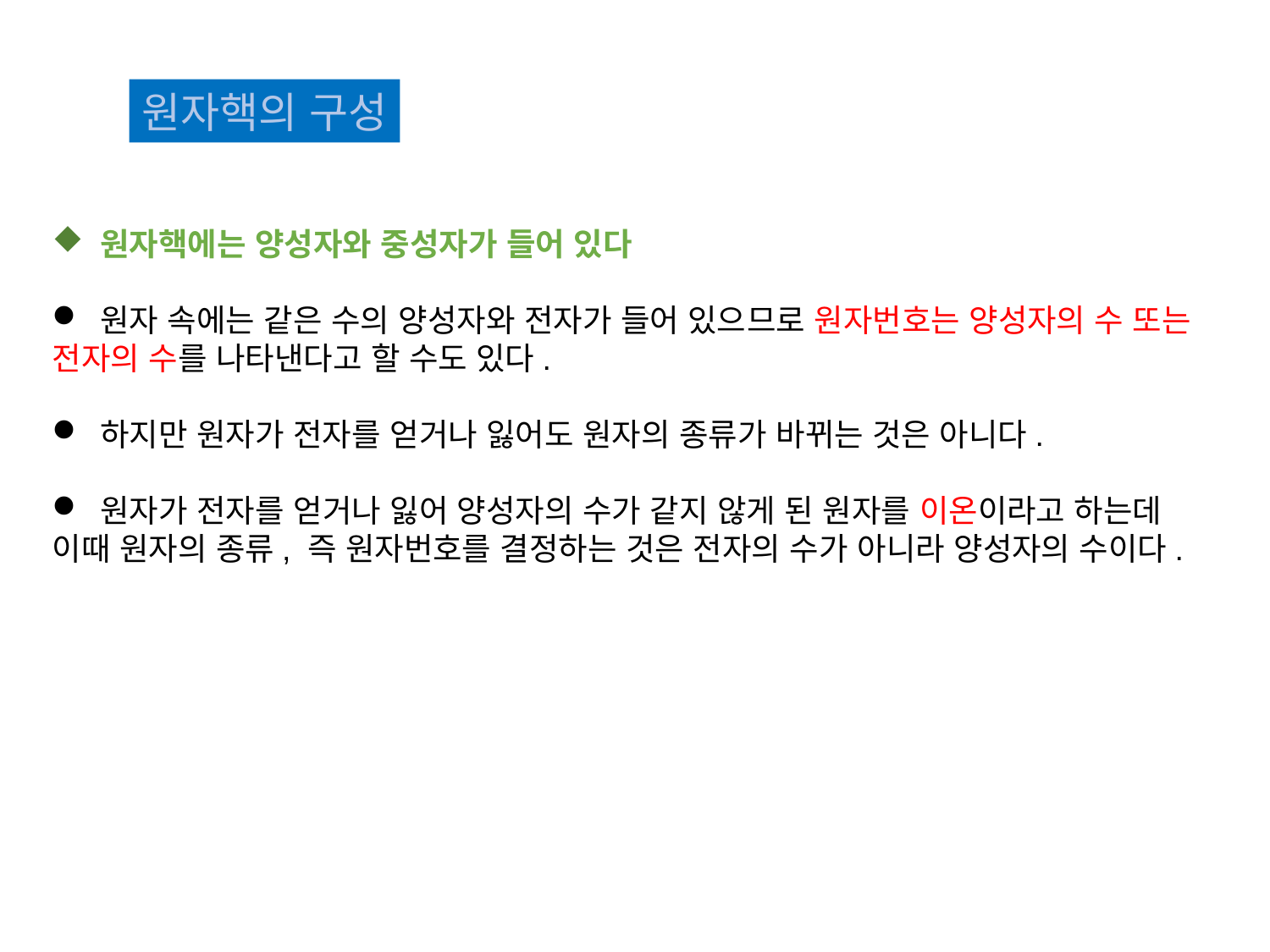

원자핵의 구성
 원자핵에는 양성자와 중성자가 들어 있다

 원자 속에는 같은 수의 양성자와 전자가 들어 있으므로 원자번호는 양성자의 수 또는 전자의 수를 나타낸다고 할 수도 있다.

 하지만 원자가 전자를 얻거나 잃어도 원자의 종류가 바뀌는 것은 아니다.

 원자가 전자를 얻거나 잃어 양성자의 수가 같지 않게 된 원자를 이온이라고 하는데 이때 원자의 종류, 즉 원자번호를 결정하는 것은 전자의 수가 아니라 양성자의 수이다.